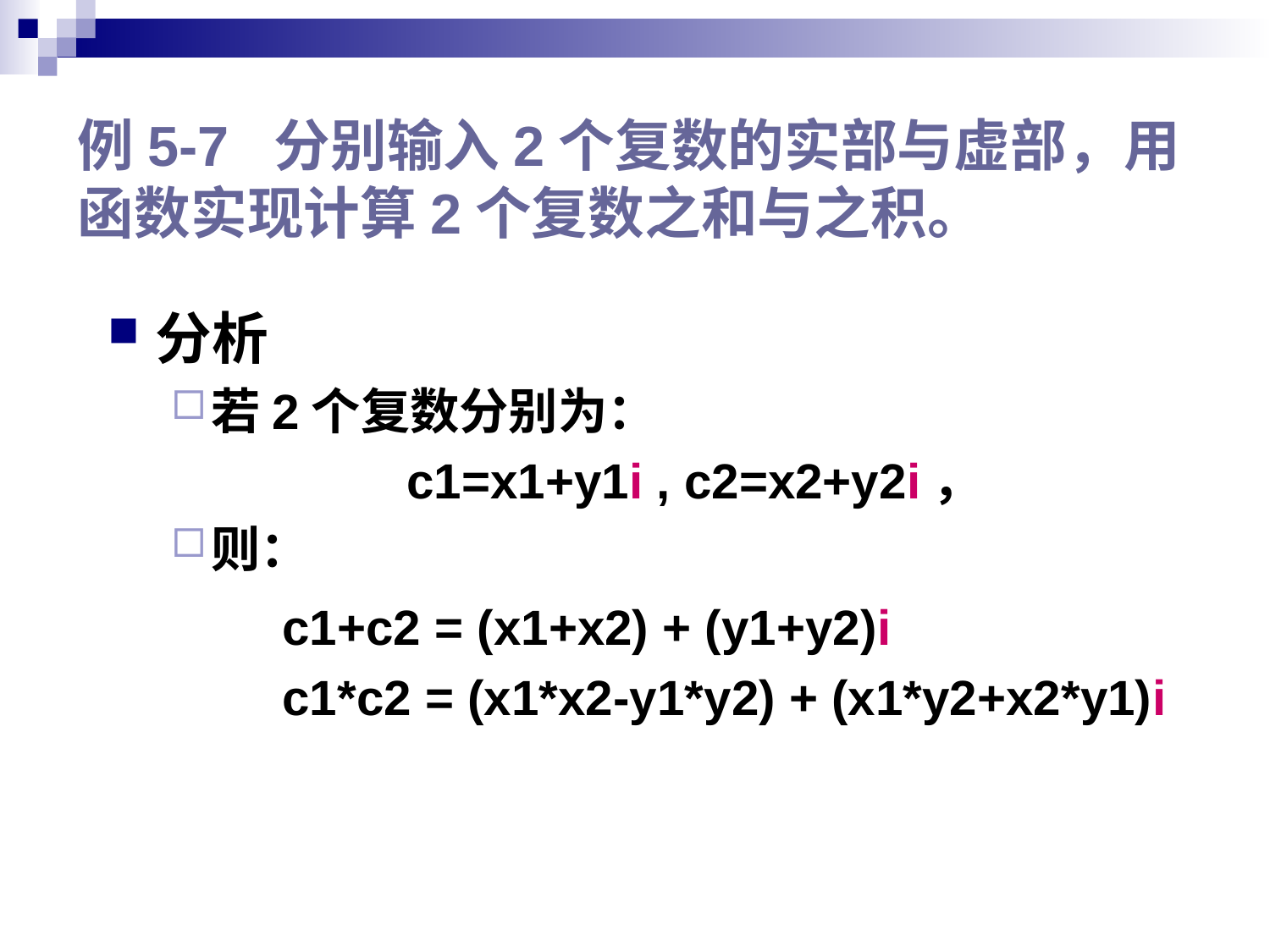

# 例5-7  分别输入2个复数的实部与虚部，用函数实现计算2个复数之和与之积。
分析
若2个复数分别为：
		     c1=x1+y1i , c2=x2+y2i，
则：
		c1+c2 = (x1+x2) + (y1+y2)i
		c1*c2 = (x1*x2-y1*y2) + (x1*y2+x2*y1)i